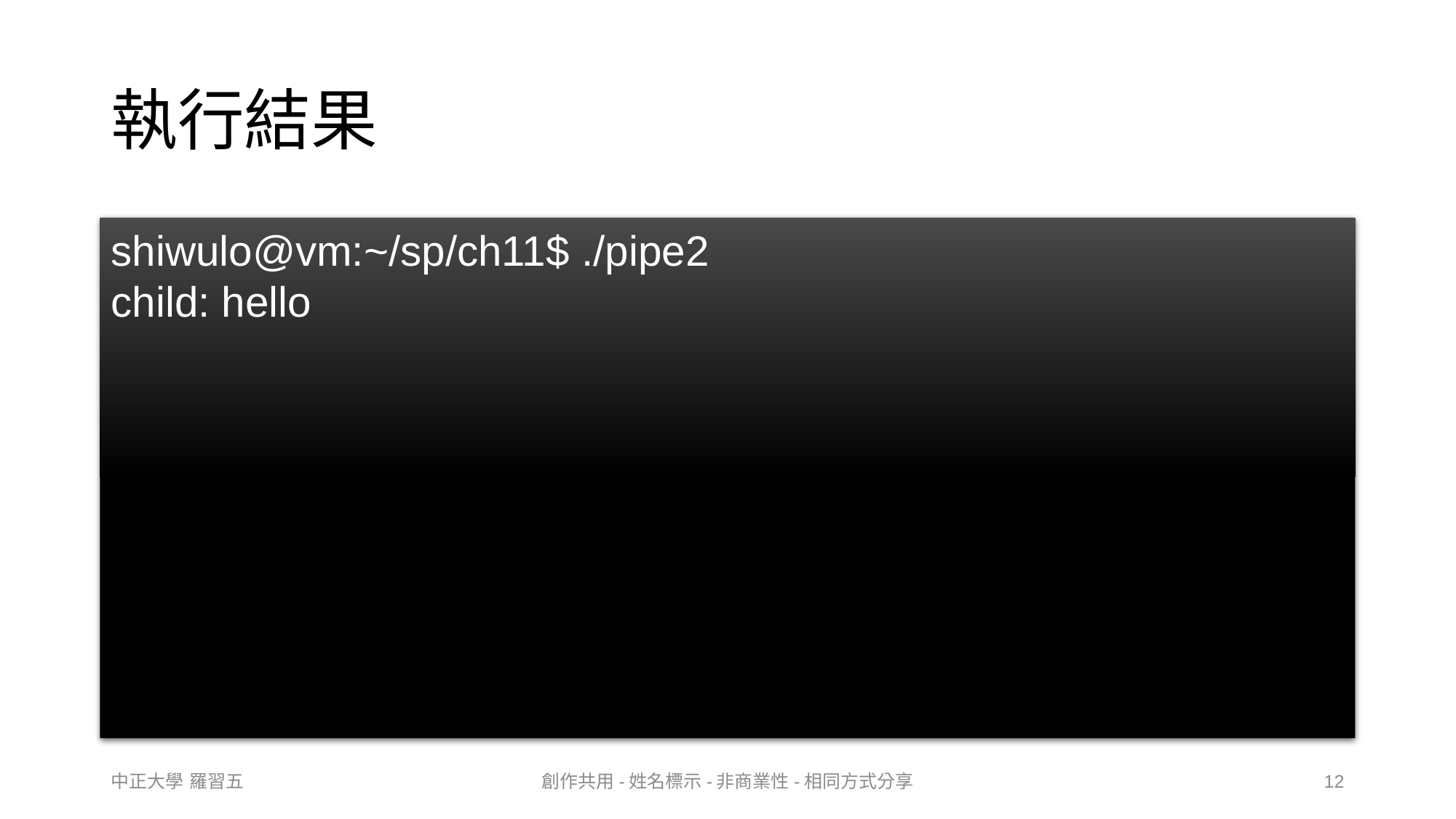

# 執行結果
shiwulo@vm:~/sp/ch11$ ./pipe2
child: hello

中正大學 羅習五
創作共用-姓名標示-非商業性-相同方式分享
12